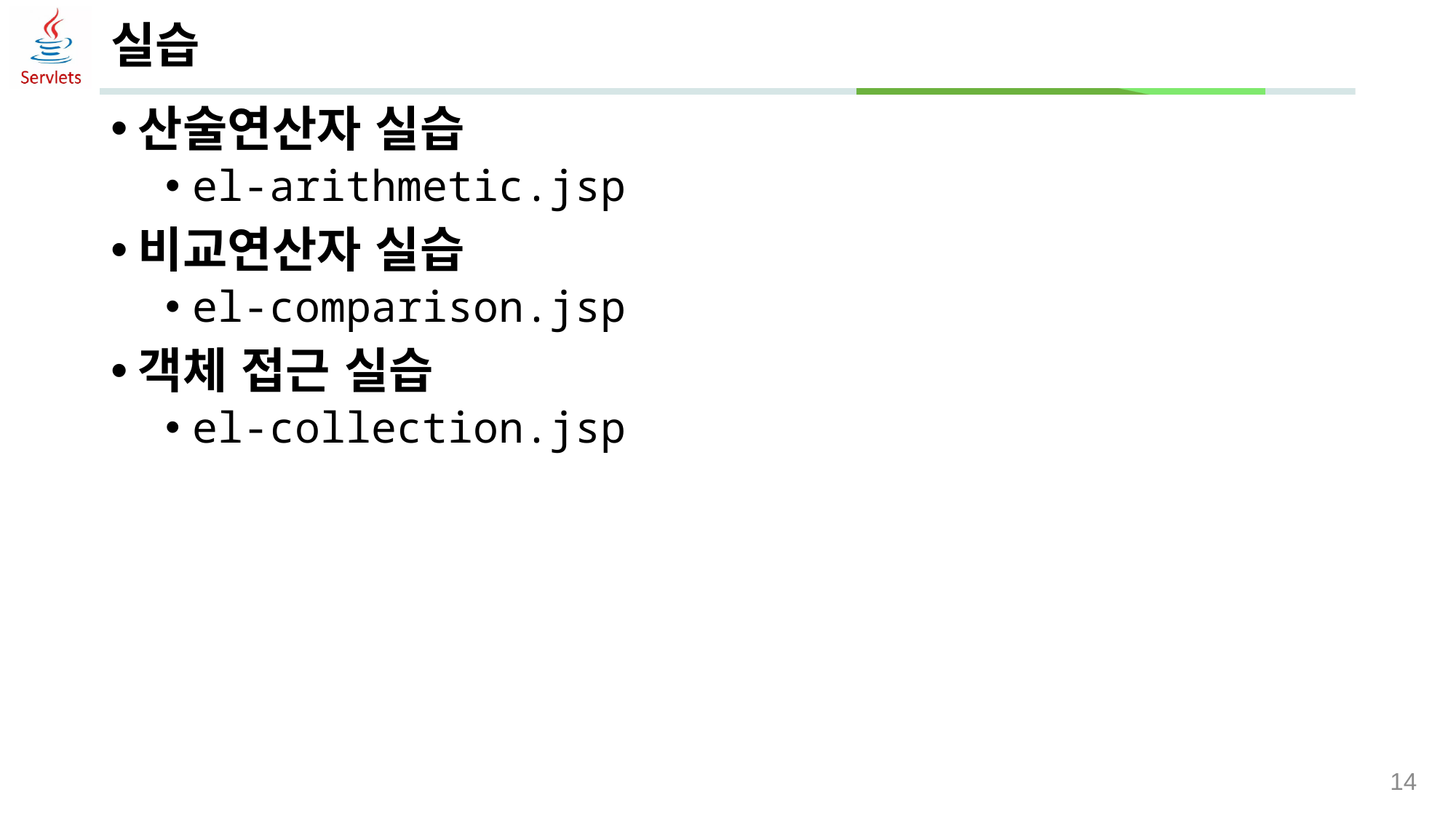

# 실습
산술연산자 실습
el-arithmetic.jsp
비교연산자 실습
el-comparison.jsp
객체 접근 실습
el-collection.jsp

14